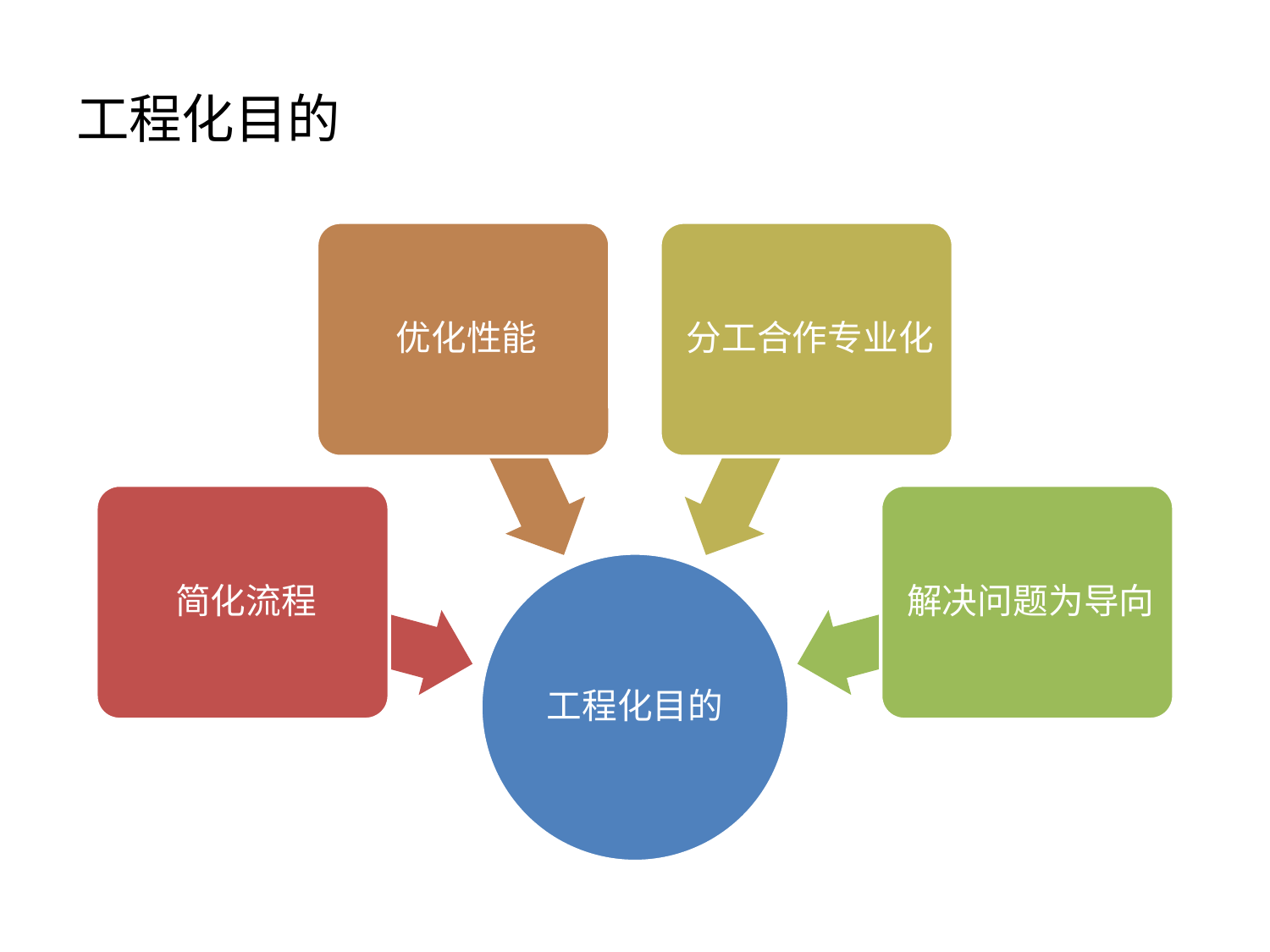

# 工程化目的
工程化目的
简化流程
优化性能
分工合作专业化
解决问题为导向